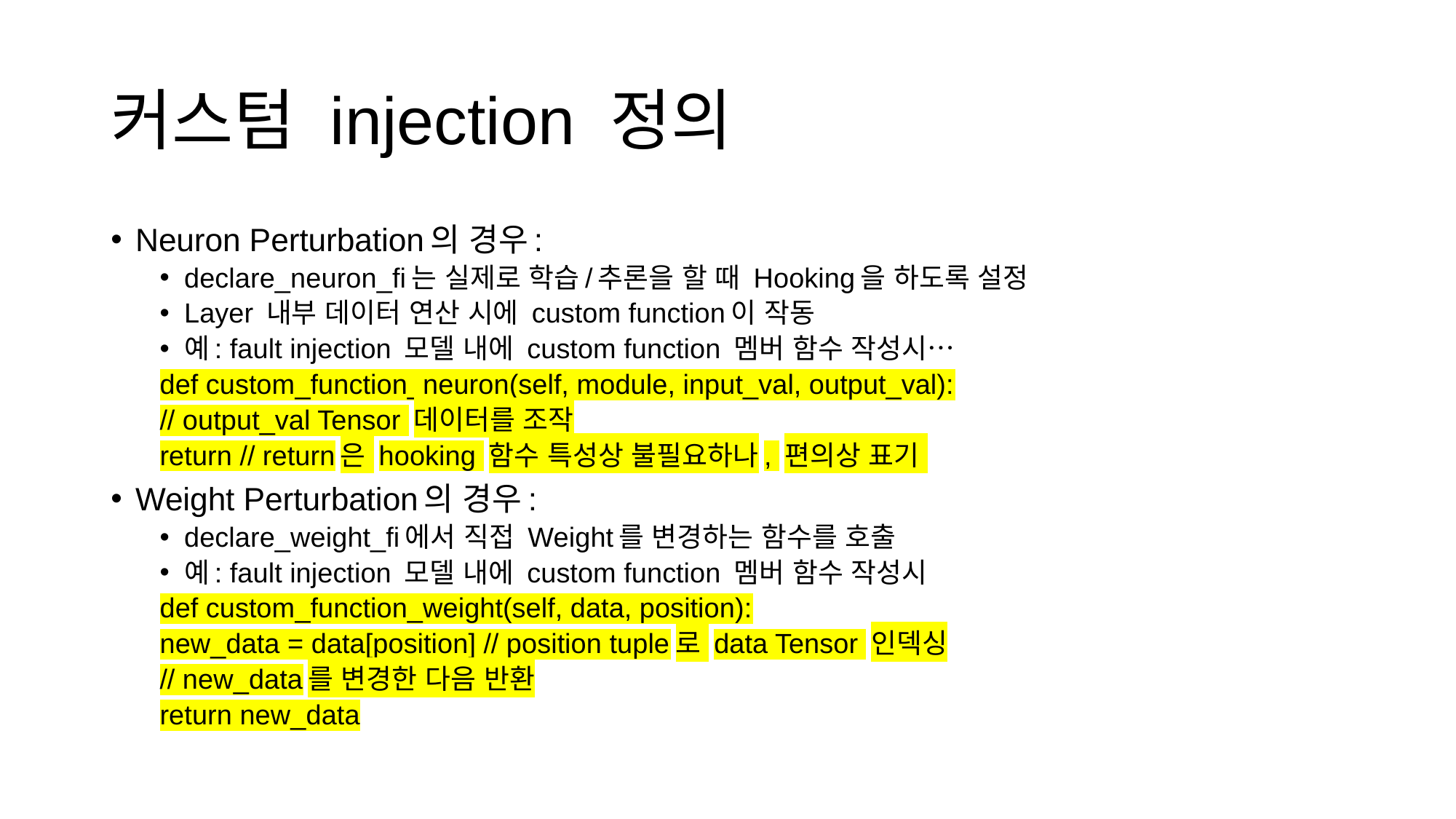

# 커스텀 injection 정의
Neuron Perturbation의 경우:
declare_neuron_fi는 실제로 학습/추론을 할 때 Hooking을 하도록 설정
Layer 내부 데이터 연산 시에 custom function이 작동
예: fault injection 모델 내에 custom function 멤버 함수 작성시…
def custom_function_neuron(self, module, input_val, output_val):
	// output_val Tensor 데이터를 조작
	return // return은 hooking 함수 특성상 불필요하나, 편의상 표기
Weight Perturbation의 경우:
declare_weight_fi에서 직접 Weight를 변경하는 함수를 호출
예: fault injection 모델 내에 custom function 멤버 함수 작성시
def custom_function_weight(self, data, position):
	new_data = data[position] // position tuple로 data Tensor 인덱싱
	// new_data를 변경한 다음 반환
	return new_data